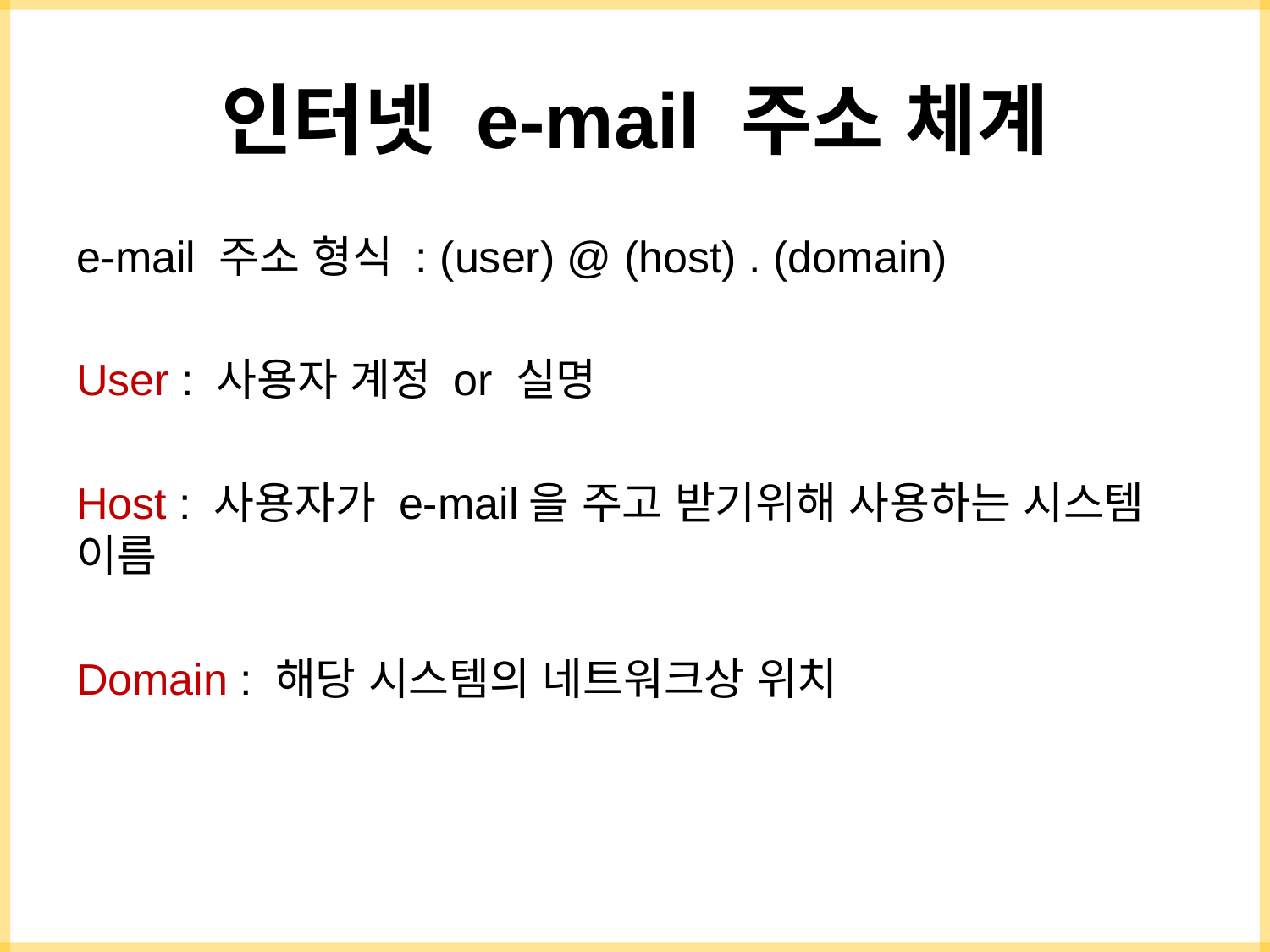

# 인터넷 e-mail 주소 체계
e-mail 주소 형식 : (user) @ (host) . (domain)

User : 사용자 계정 or 실명

Host : 사용자가 e-mail을 주고 받기위해 사용하는 시스템 이름

Domain : 해당 시스템의 네트워크상 위치